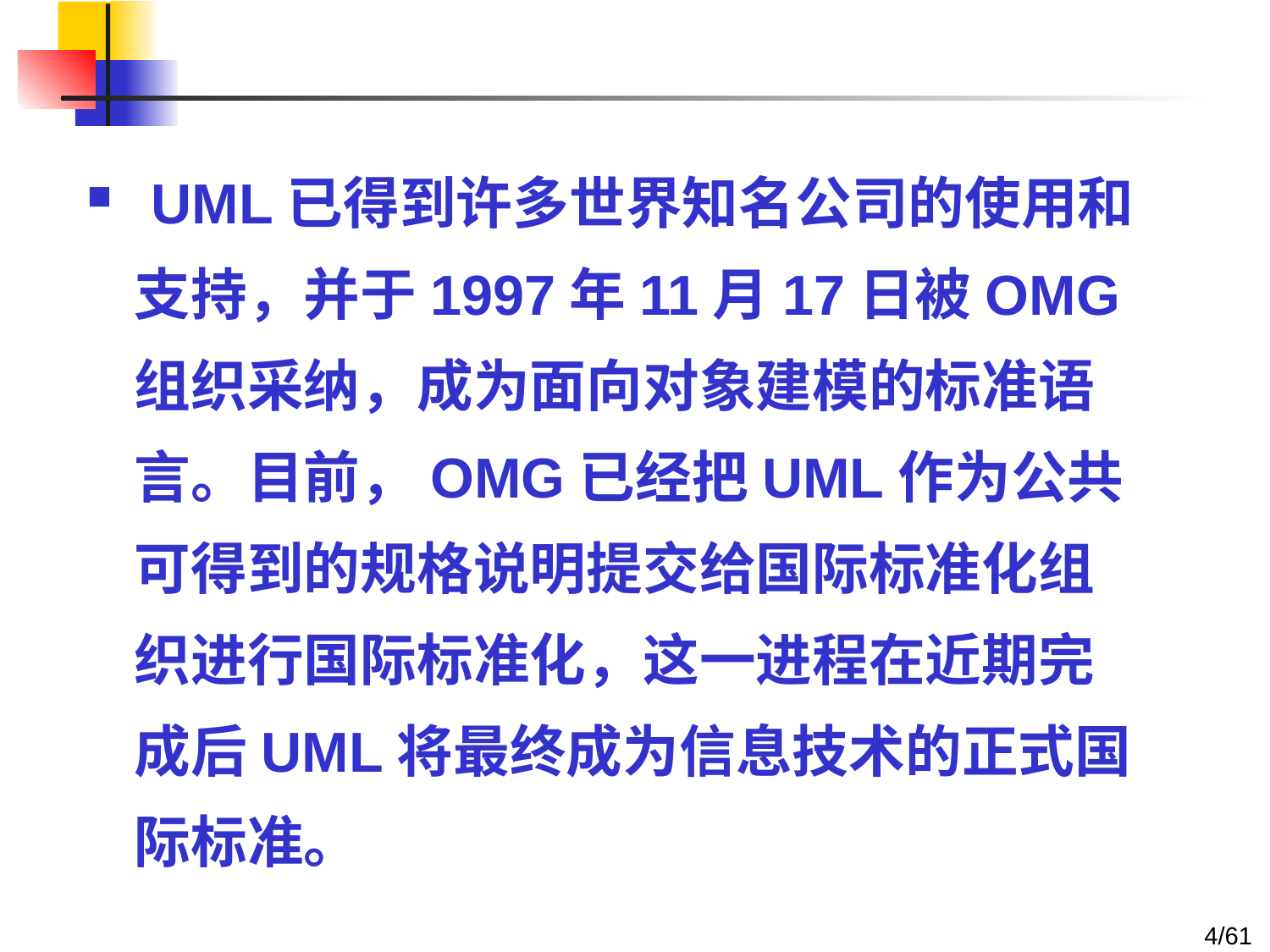

UML已得到许多世界知名公司的使用和支持，并于1997年11月17日被OMG组织采纳，成为面向对象建模的标准语言。目前，OMG已经把UML作为公共可得到的规格说明提交给国际标准化组织进行国际标准化，这一进程在近期完成后UML将最终成为信息技术的正式国际标准。
4/61